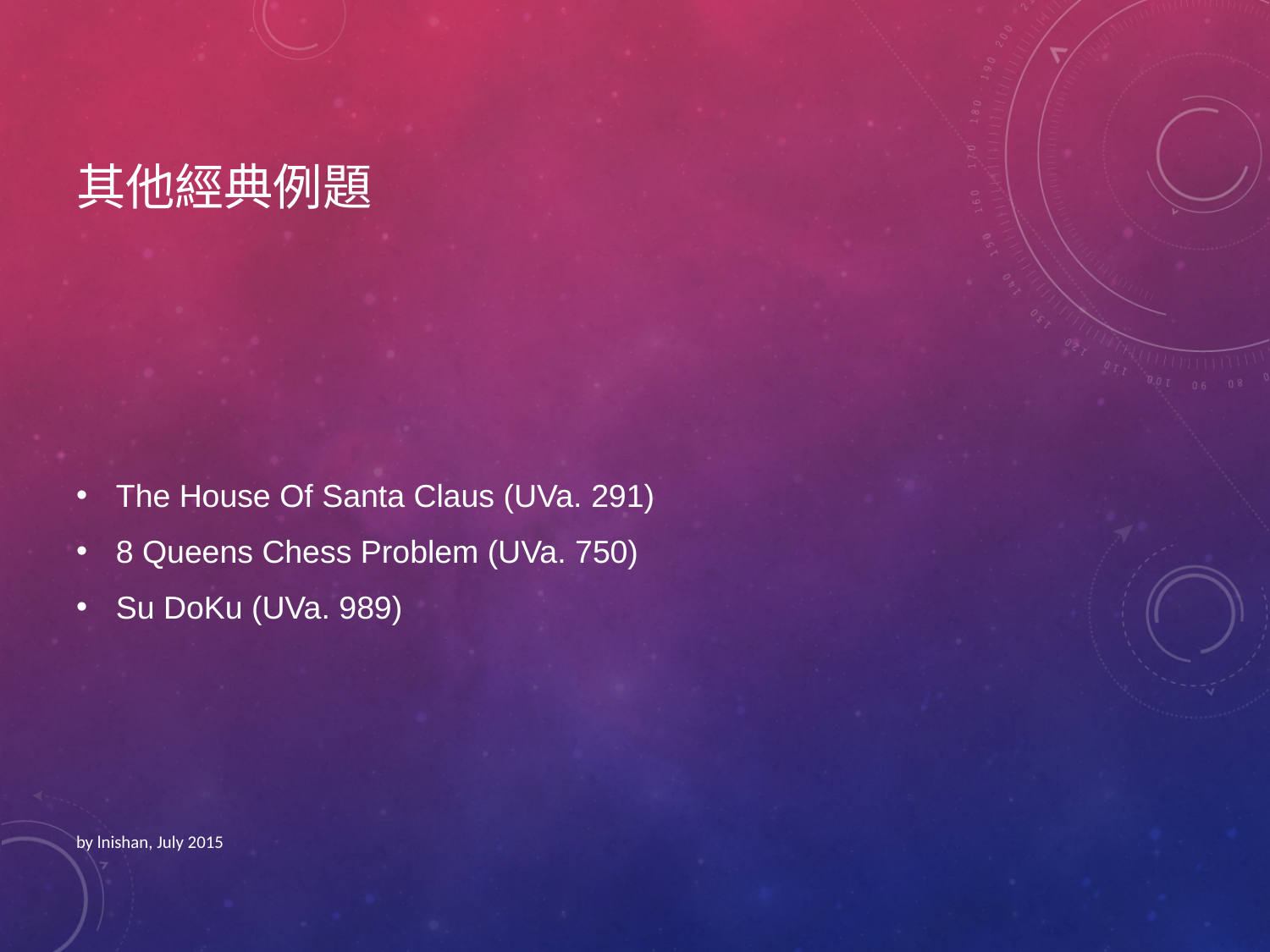

# 其他經典例題
The House Of Santa Claus (UVa. 291)
8 Queens Chess Problem (UVa. 750)
Su DoKu (UVa. 989)
by lnishan, July 2015